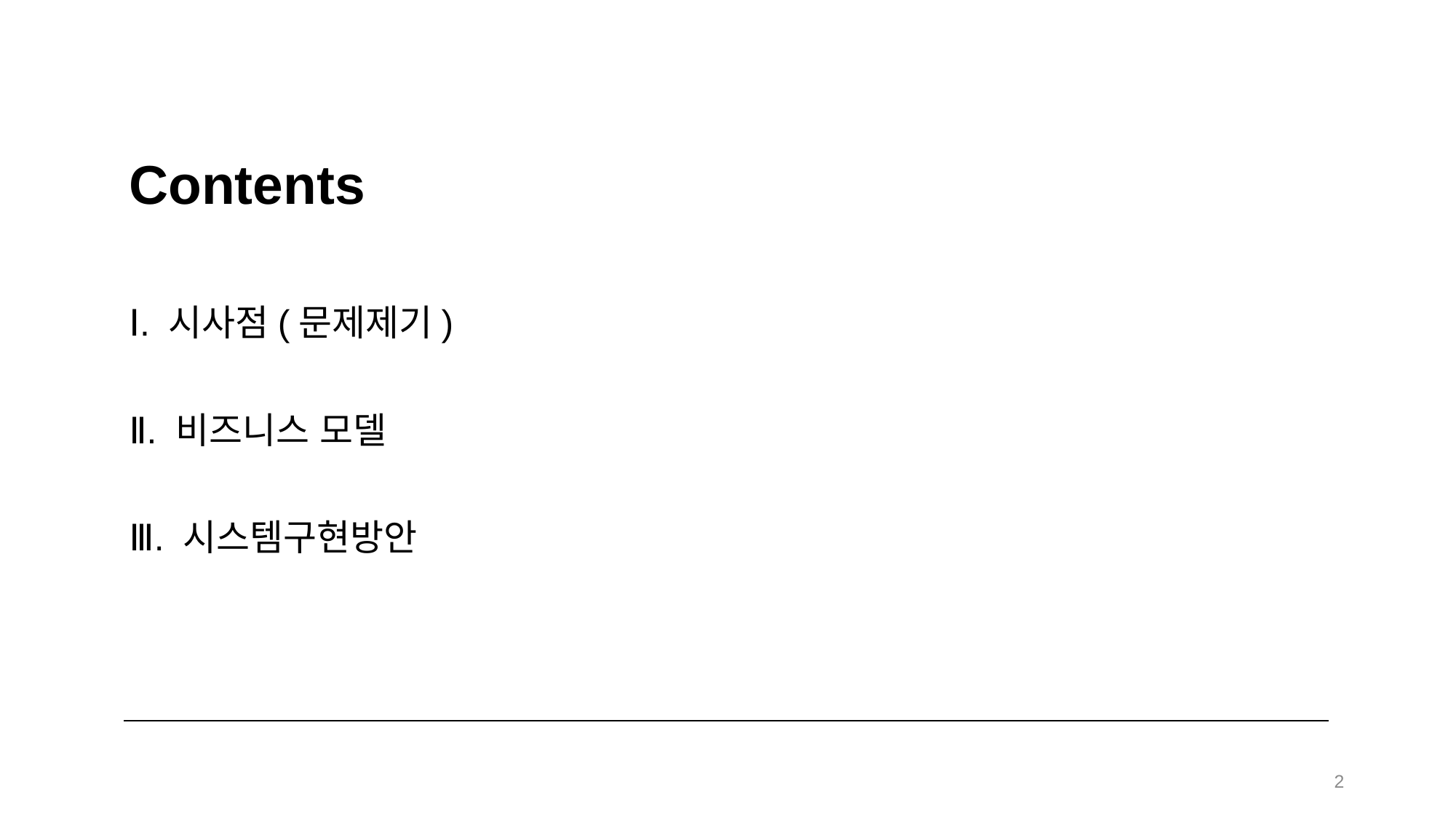

Contents
Ⅰ. 시사점(문제제기)

Ⅱ. 비즈니스 모델

Ⅲ. 시스템구현방안
2